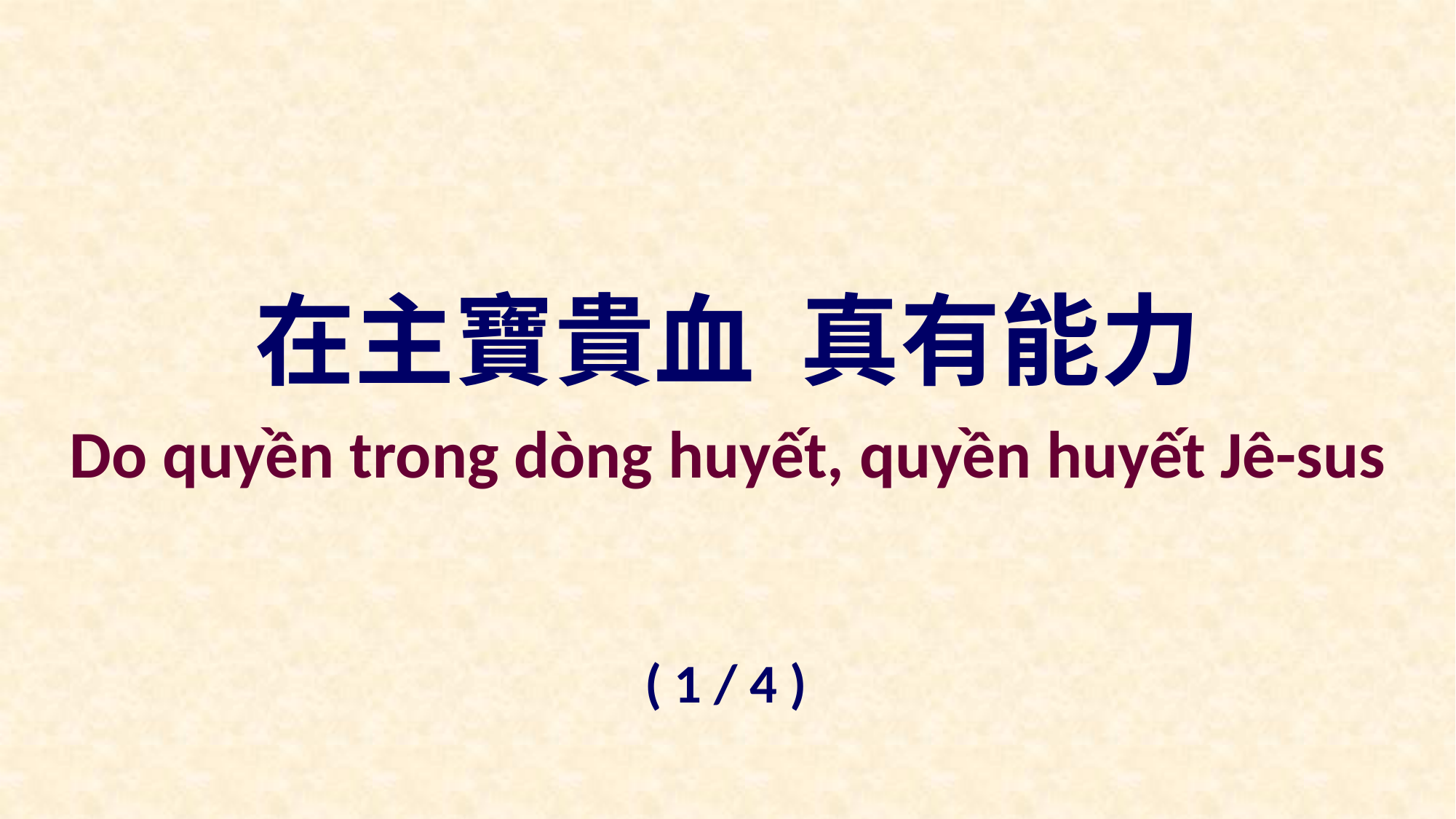

在主寶貴血  真有能力
Do quyền trong dòng huyết, quyền huyết Jê-sus
( 1 / 4 )